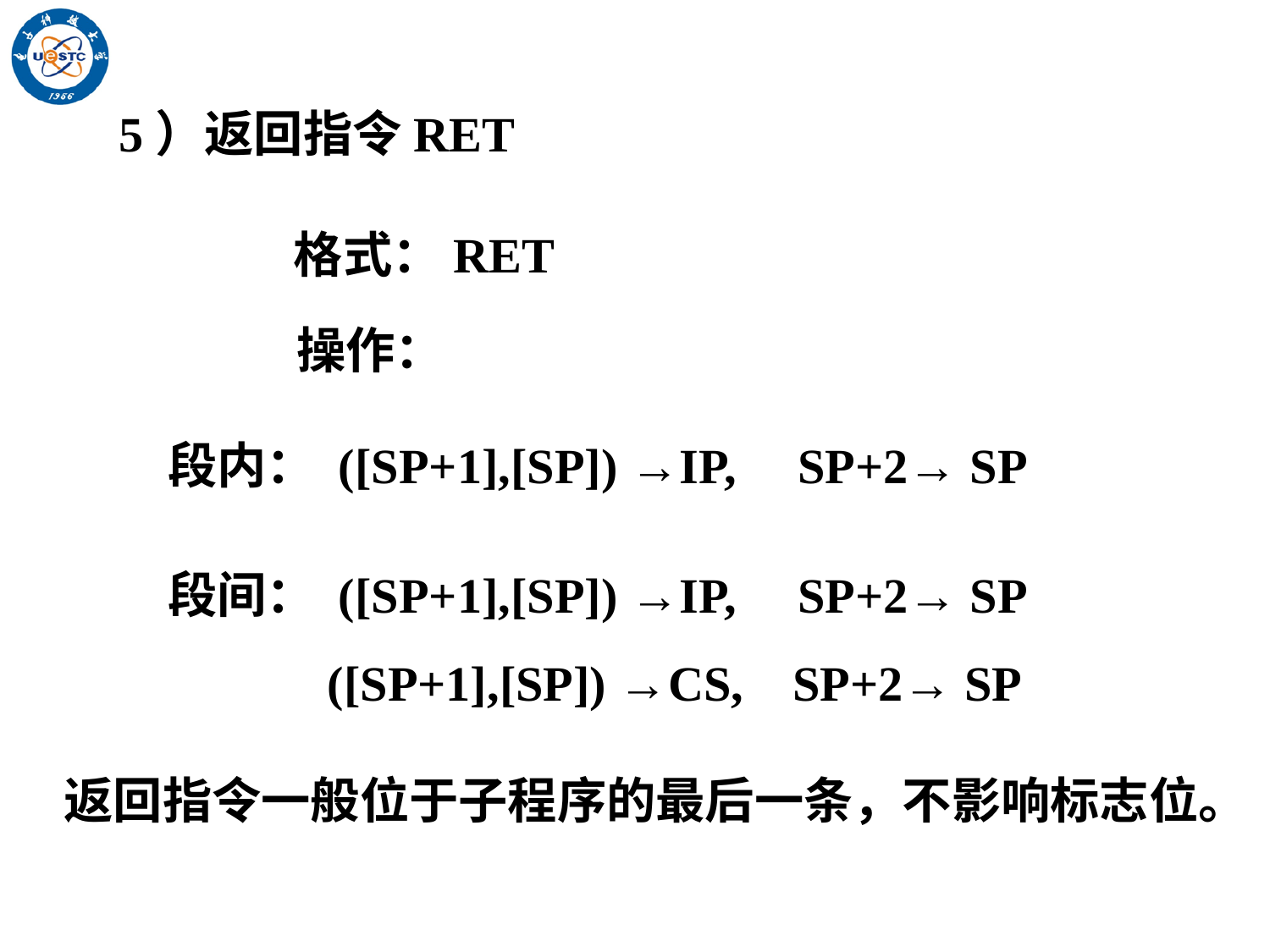

5）返回指令RET
格式：RET
操作：
段内： ([SP+1],[SP]) →IP,     SP+2→ SP
段间： ([SP+1],[SP]) →IP,     SP+2→ SP
             ([SP+1],[SP]) →CS,    SP+2→ SP
返回指令一般位于子程序的最后一条，不影响标志位。